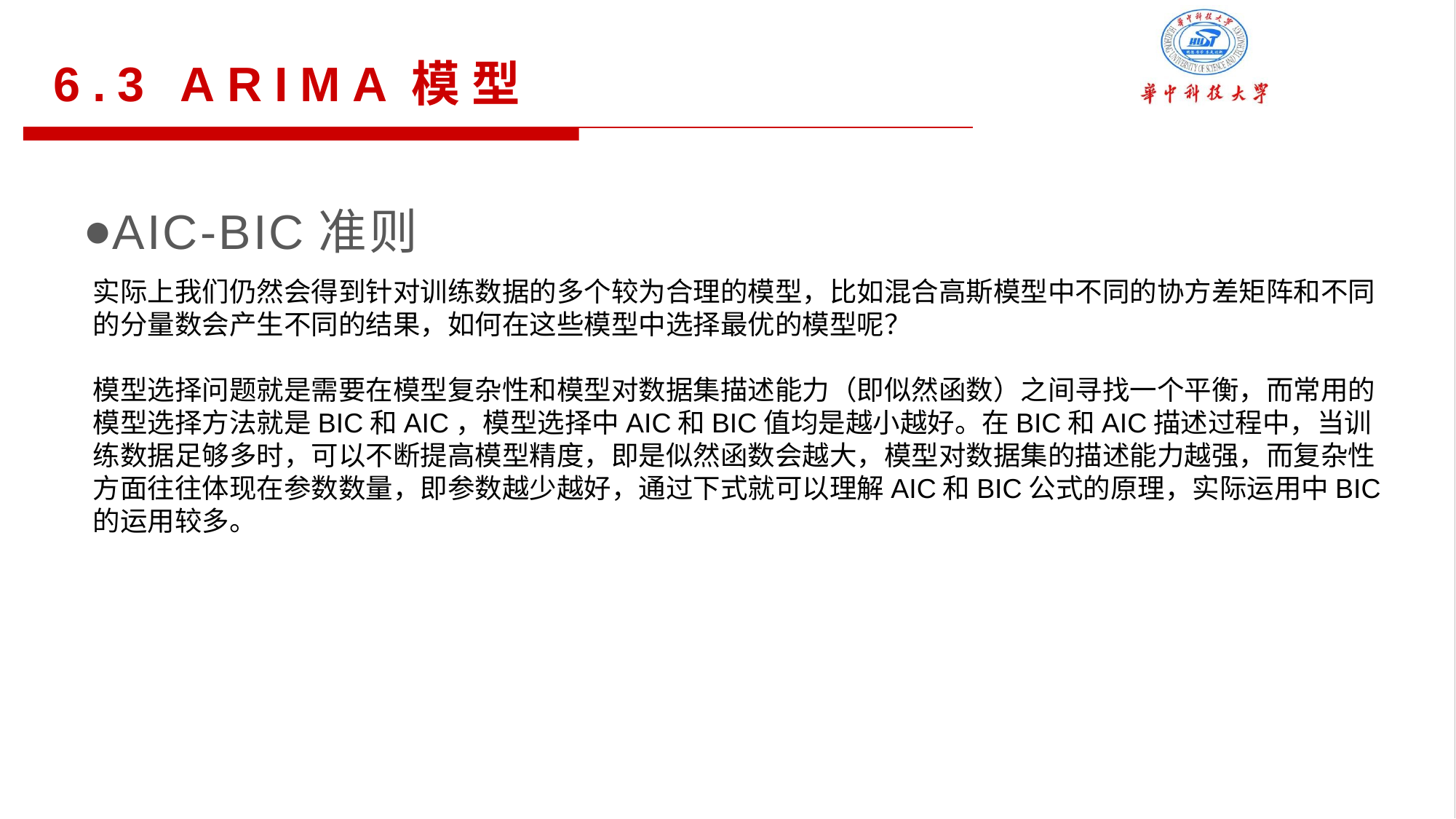

6.3 ARIMA模型

AIC-BIC准则
实际上我们仍然会得到针对训练数据的多个较为合理的模型，比如混合高斯模型中不同的协方差矩阵和不同的分量数会产生不同的结果，如何在这些模型中选择最优的模型呢？

模型选择问题就是需要在模型复杂性和模型对数据集描述能力（即似然函数）之间寻找一个平衡，而常用的模型选择方法就是BIC和AIC，模型选择中AIC和BIC值均是越小越好。在BIC和AIC描述过程中，当训练数据足够多时，可以不断提高模型精度，即是似然函数会越大，模型对数据集的描述能力越强，而复杂性方面往往体现在参数数量，即参数越少越好，通过下式就可以理解AIC和BIC公式的原理，实际运用中BIC的运用较多。